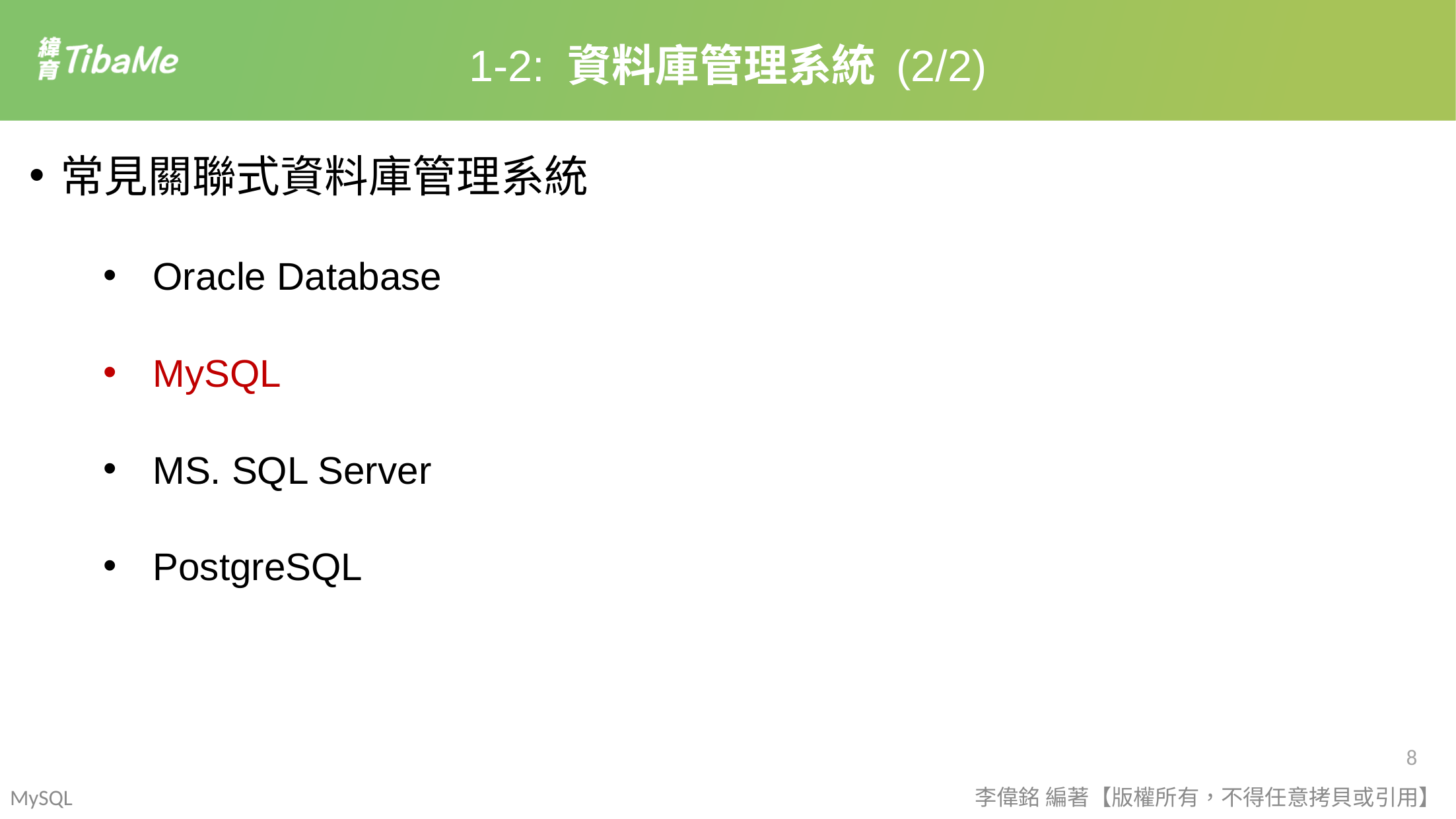

1-2: 資料庫管理系統 (2/2)
常見關聯式資料庫管理系統
Oracle Database
MySQL
MS. SQL Server
PostgreSQL
MySQL
李偉銘 編著【版權所有，不得任意拷貝或引用】